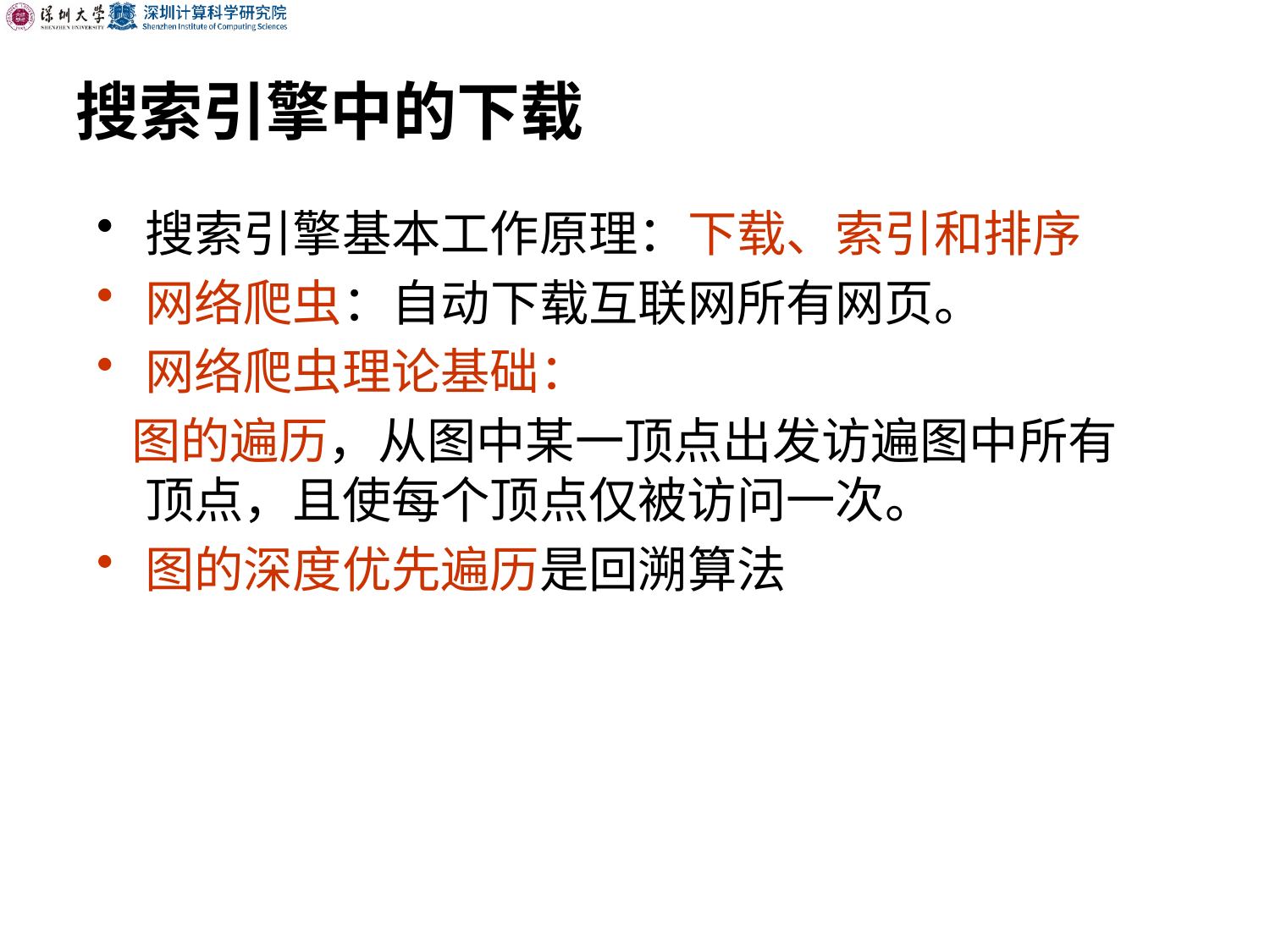

搜索引擎中的下载
搜索引擎基本工作原理：下载、索引和排序
网络爬虫：自动下载互联网所有网页。
网络爬虫理论基础：
  图的遍历，从图中某一顶点出发访遍图中所有顶点，且使每个顶点仅被访问一次。
图的深度优先遍历是回溯算法